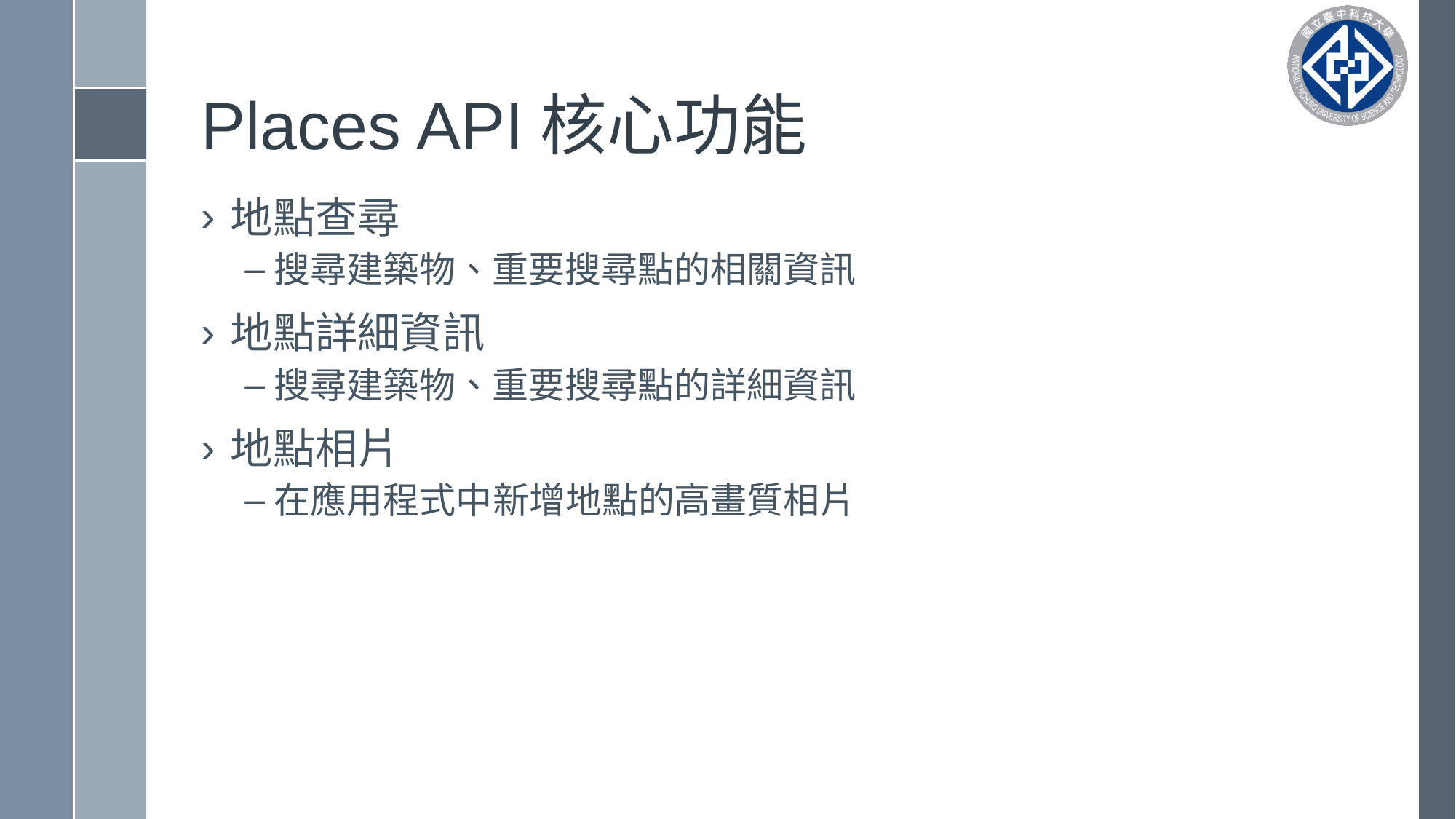

# Places API核心功能
地點查尋
搜尋建築物、重要搜尋點的相關資訊
地點詳細資訊
搜尋建築物、重要搜尋點的詳細資訊
地點相片
在應用程式中新增地點的高畫質相片